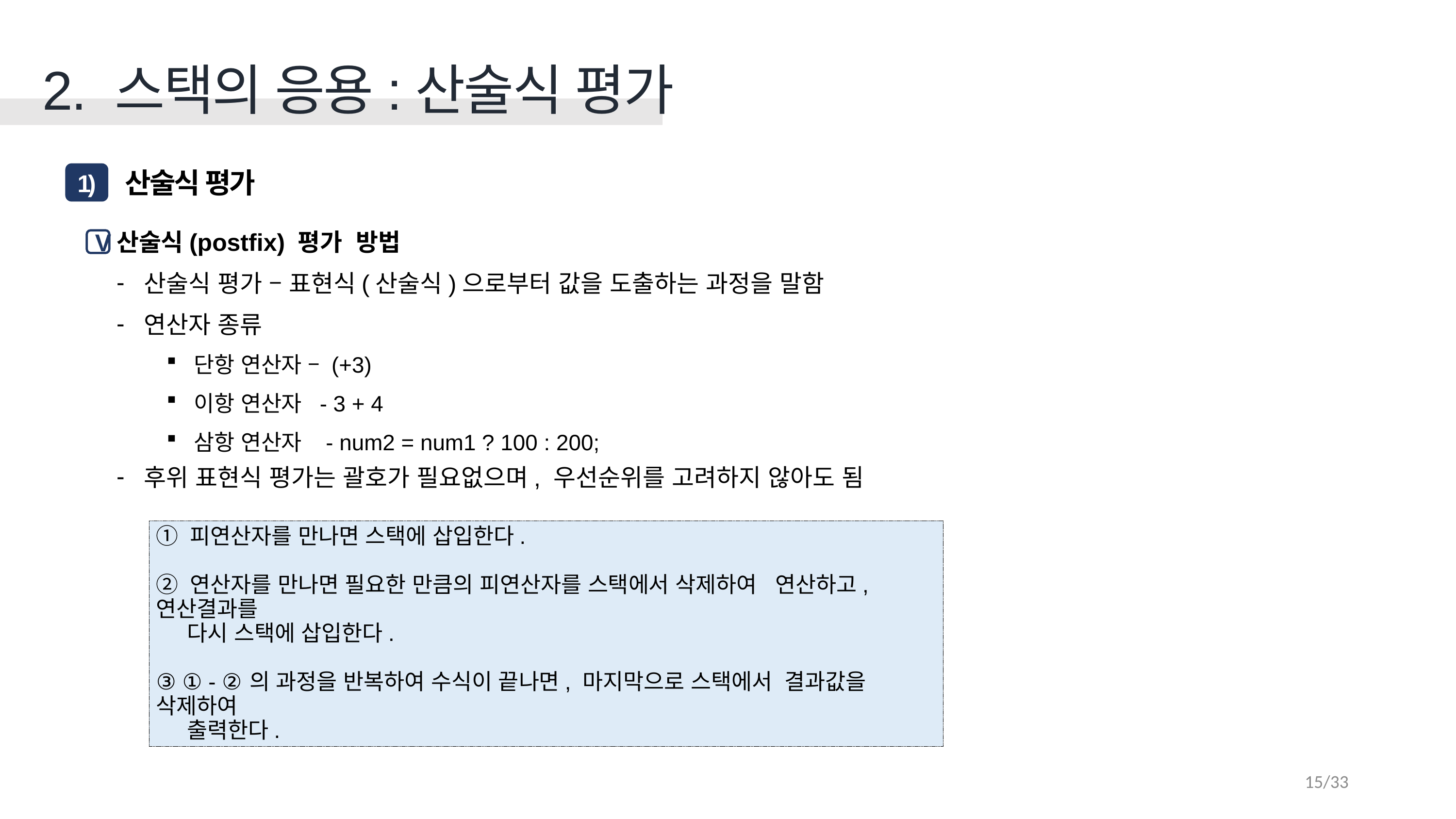

2. 스택의 응용:산술식 평가

 산술식 평가
1)
산술식(postfix) 평가  방법

산술식 평가 – 표현식(산술식)으로부터 값을 도출하는 과정을 말함

연산자 종류

단항 연산자 – (+3)

이항 연산자  - 3 + 4

삼항 연산자   - num2 = num1 ? 100 : 200;

후위 표현식 평가는 괄호가 필요없으며, 우선순위를 고려하지 않아도 됨
V
① 피연산자를 만나면 스택에 삽입한다.

② 연산자를 만나면 필요한 만큼의 피연산자를 스택에서 삭제하여   연산하고, 연산결과를
     다시 스택에 삽입한다.

③ ① - ②의 과정을 반복하여 수식이 끝나면, 마지막으로 스택에서  결과값을  삭제하여
     출력한다.
15/33